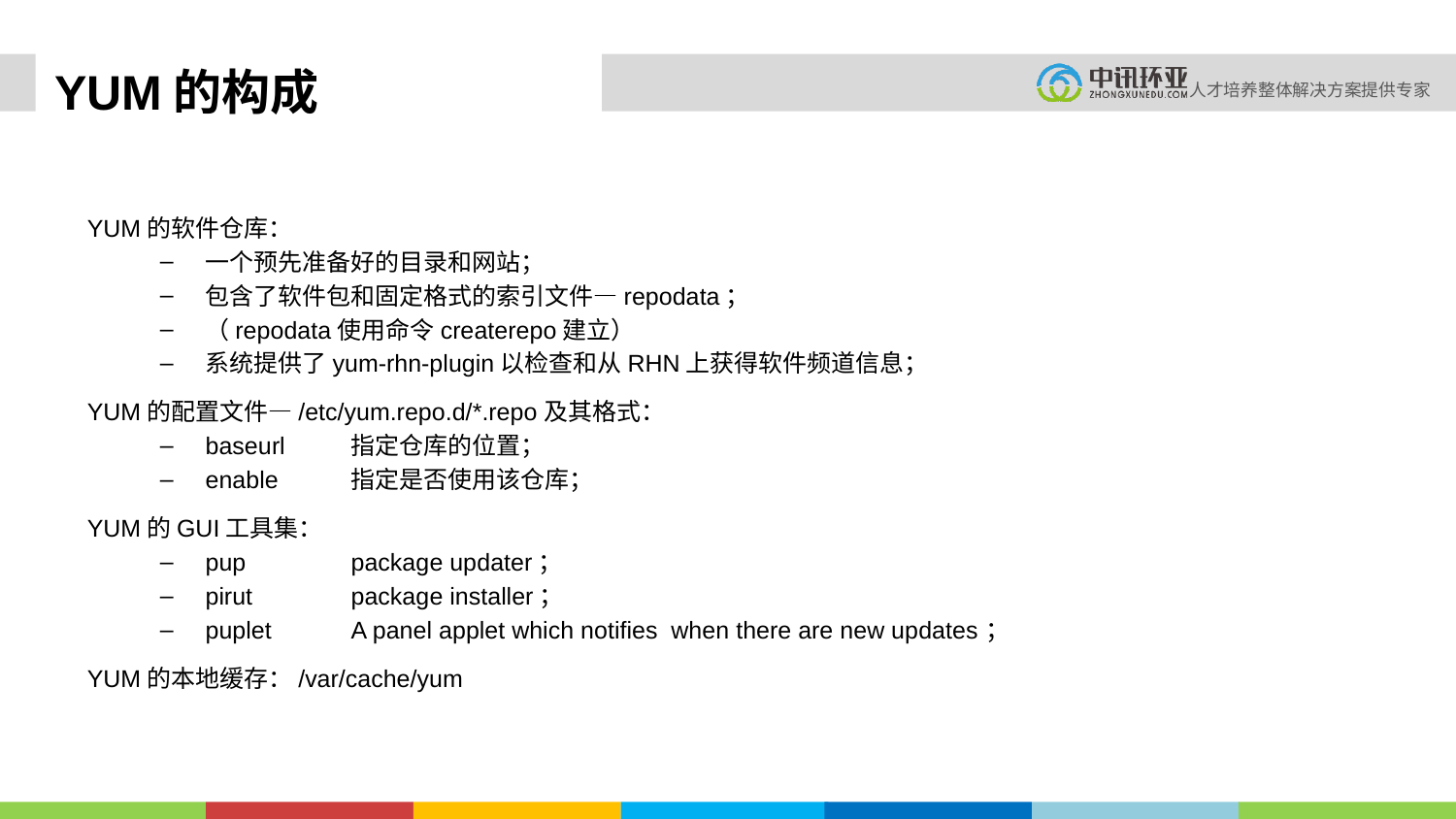

# YUM的构成
YUM的软件仓库：
一个预先准备好的目录和网站；
包含了软件包和固定格式的索引文件—repodata；
（repodata使用命令createrepo建立）
系统提供了yum-rhn-plugin以检查和从RHN上获得软件频道信息；
YUM的配置文件—/etc/yum.repo.d/*.repo及其格式：
baseurl	指定仓库的位置；
enable	指定是否使用该仓库；
YUM的GUI工具集：
pup	package updater；
pirut	package installer；
puplet	A panel applet which notifies  when there are new updates；
YUM的本地缓存：/var/cache/yum